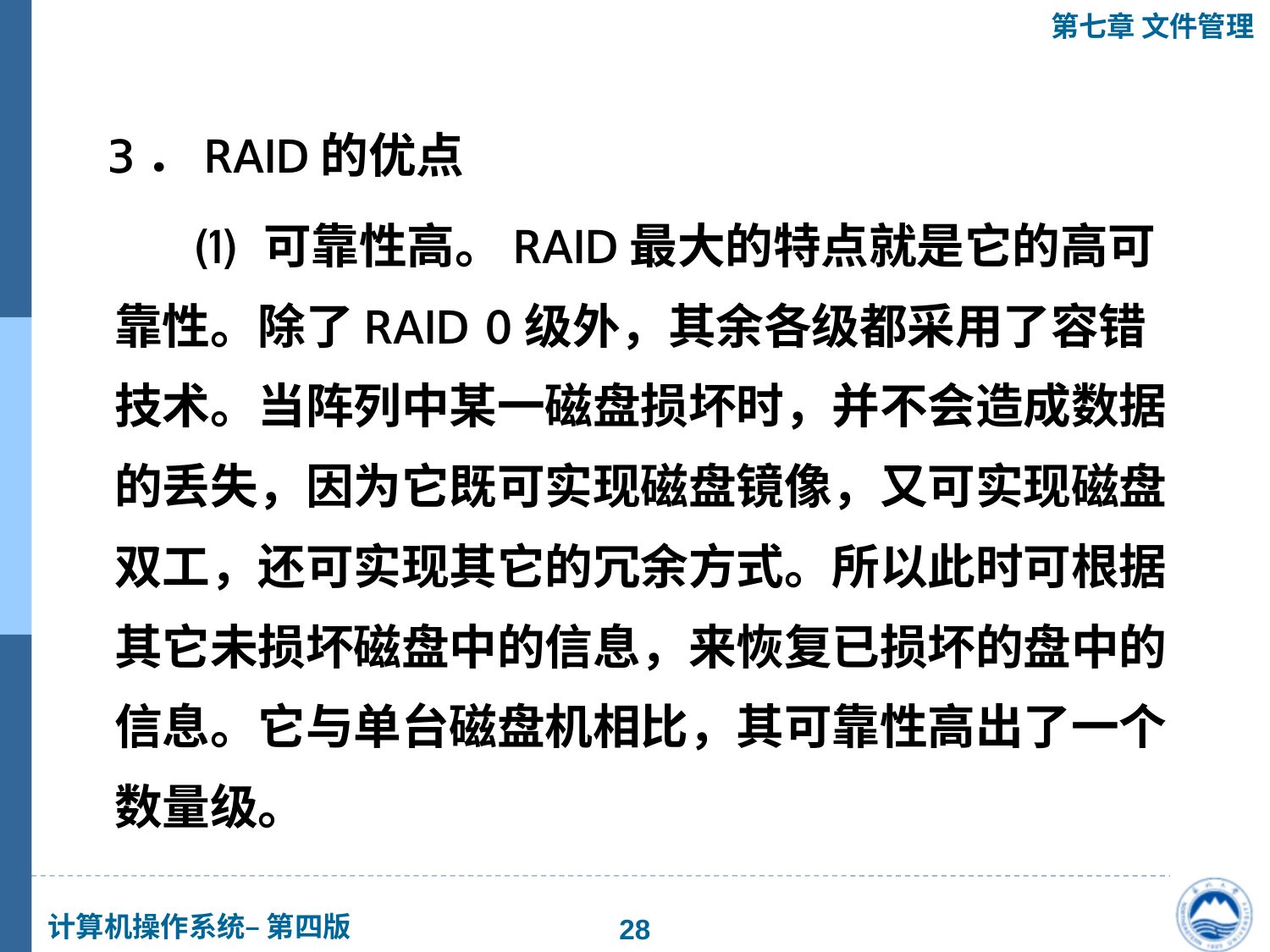

3．RAID的优点
　　 (1) 可靠性高。RAID最大的特点就是它的高可靠性。除了RAID 0级外，其余各级都采用了容错技术。当阵列中某一磁盘损坏时，并不会造成数据的丢失，因为它既可实现磁盘镜像，又可实现磁盘双工，还可实现其它的冗余方式。所以此时可根据其它未损坏磁盘中的信息，来恢复已损坏的盘中的信息。它与单台磁盘机相比，其可靠性高出了一个数量级。